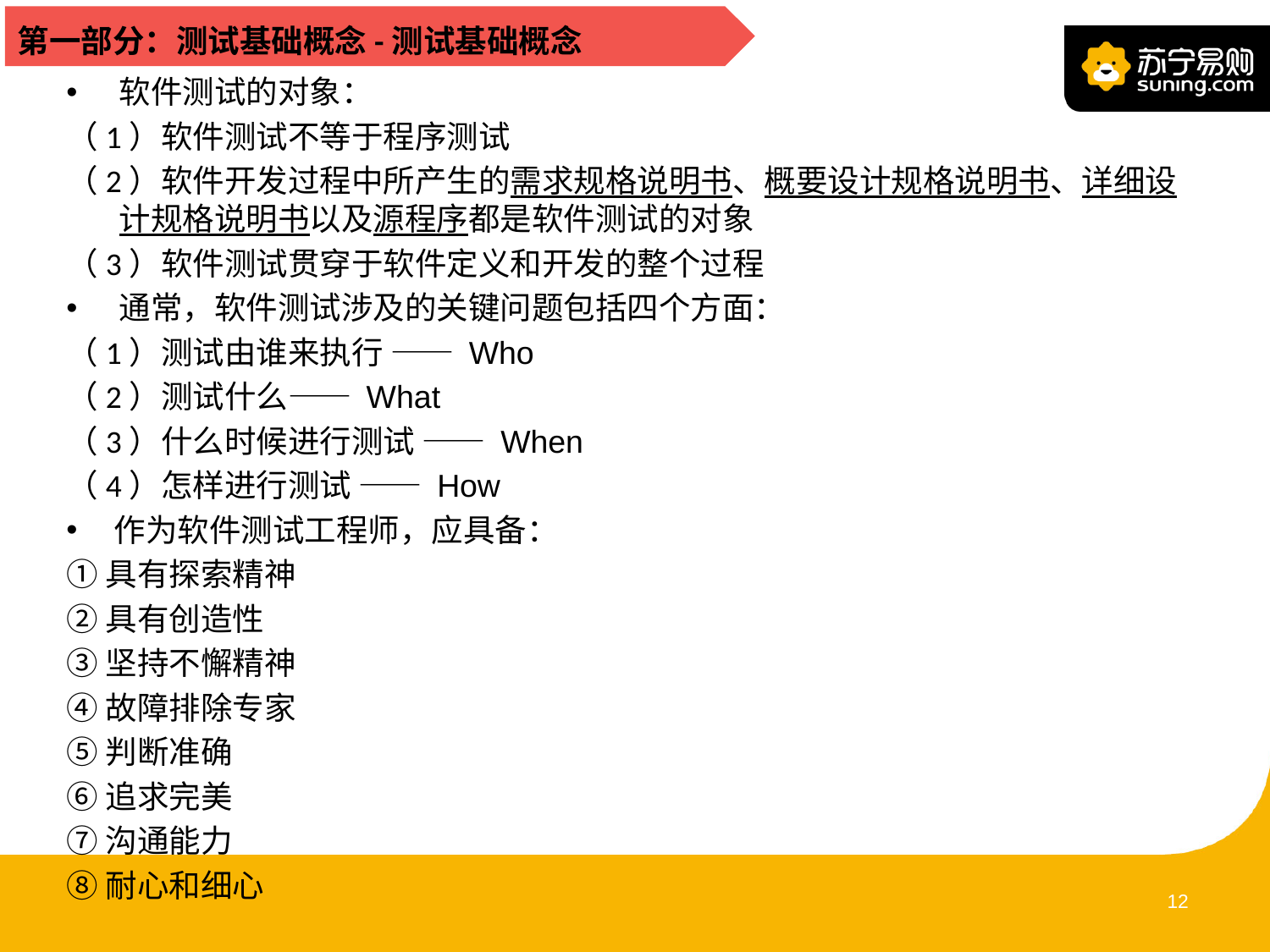

第一部分：测试基础概念-测试基础概念
软件测试的对象：
（1）软件测试不等于程序测试
（2）软件开发过程中所产生的需求规格说明书、概要设计规格说明书、详细设计规格说明书以及源程序都是软件测试的对象
（3）软件测试贯穿于软件定义和开发的整个过程
通常，软件测试涉及的关键问题包括四个方面：
（1）测试由谁来执行 —— Who
（2）测试什么—— What
（3）什么时候进行测试 —— When
（4）怎样进行测试 —— How
作为软件测试工程师，应具备：
①具有探索精神
②具有创造性
③坚持不懈精神
④故障排除专家
⑤判断准确
⑥追求完美
⑦沟通能力
⑧耐心和细心

12